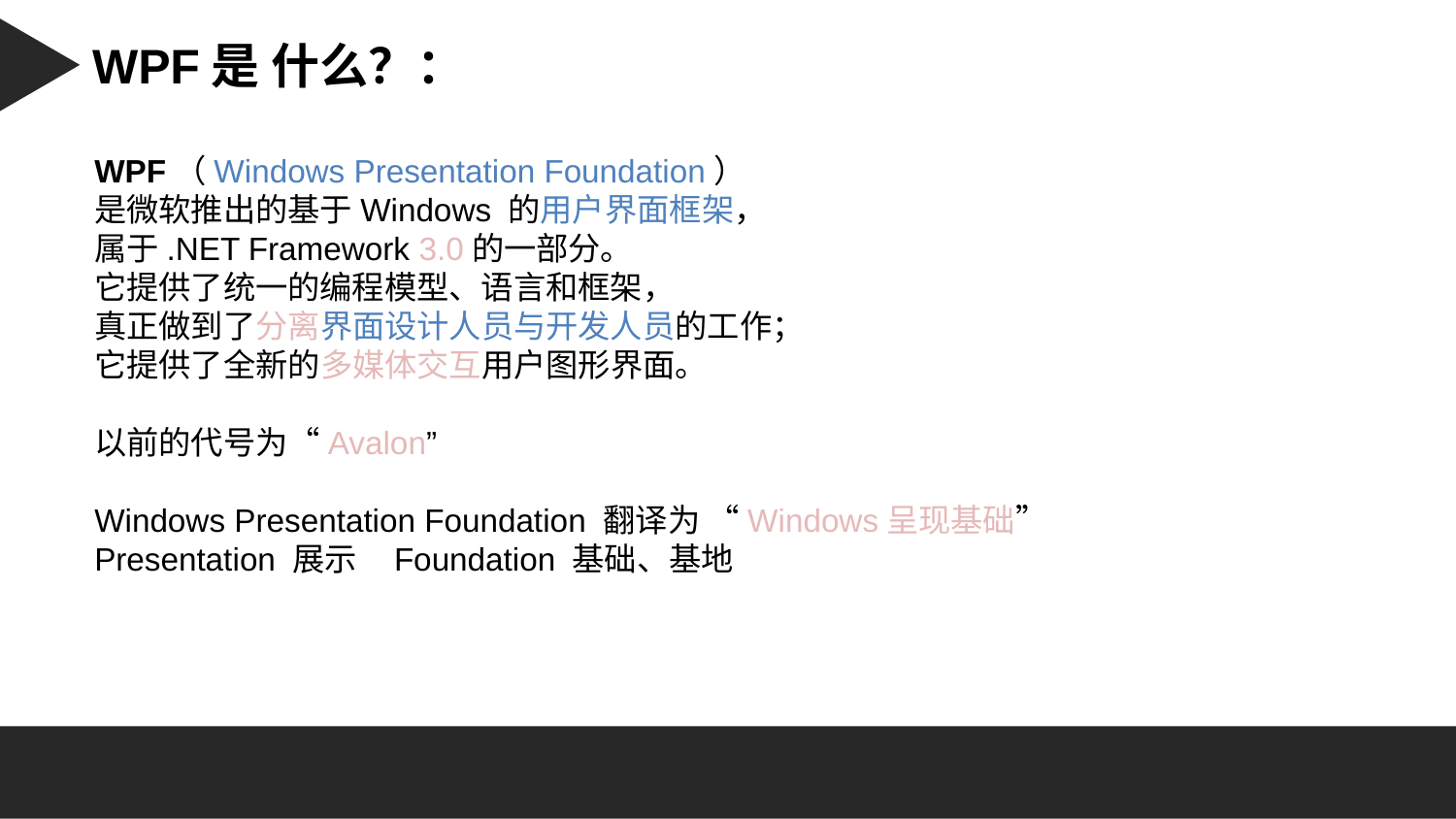

Character 字符串：

WPF是 什么？：
WPF（Windows Presentation Foundation）
是微软推出的基于Windows 的用户界面框架，
属于.NET Framework 3.0的一部分。
它提供了统一的编程模型、语言和框架，
真正做到了分离界面设计人员与开发人员的工作；
它提供了全新的多媒体交互用户图形界面。

以前的代号为“Avalon”

Windows Presentation Foundation 翻译为 “Windows呈现基础”
Presentation 展示    Foundation 基础、基地